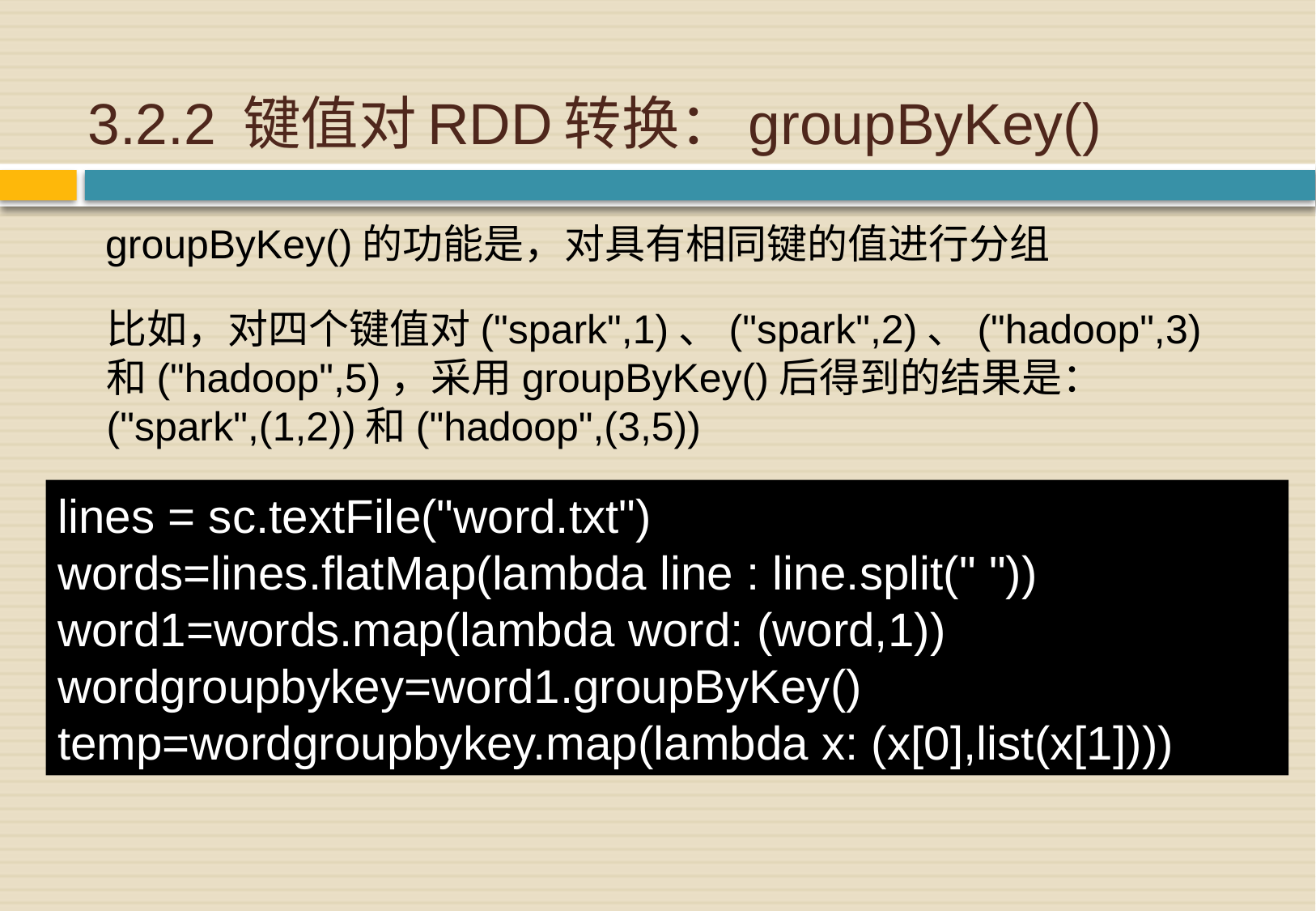

# 3.2.2 键值对RDD转换：groupByKey()
groupByKey()的功能是，对具有相同键的值进行分组
比如，对四个键值对("spark",1)、("spark",2)、("hadoop",3)和("hadoop",5)，采用groupByKey()后得到的结果是：("spark",(1,2))和("hadoop",(3,5))
lines = sc.textFile("word.txt")
words=lines.flatMap(lambda line : line.split(" "))
word1=words.map(lambda word: (word,1))
wordgroupbykey=word1.groupByKey()
temp=wordgroupbykey.map(lambda x: (x[0],list(x[1])))